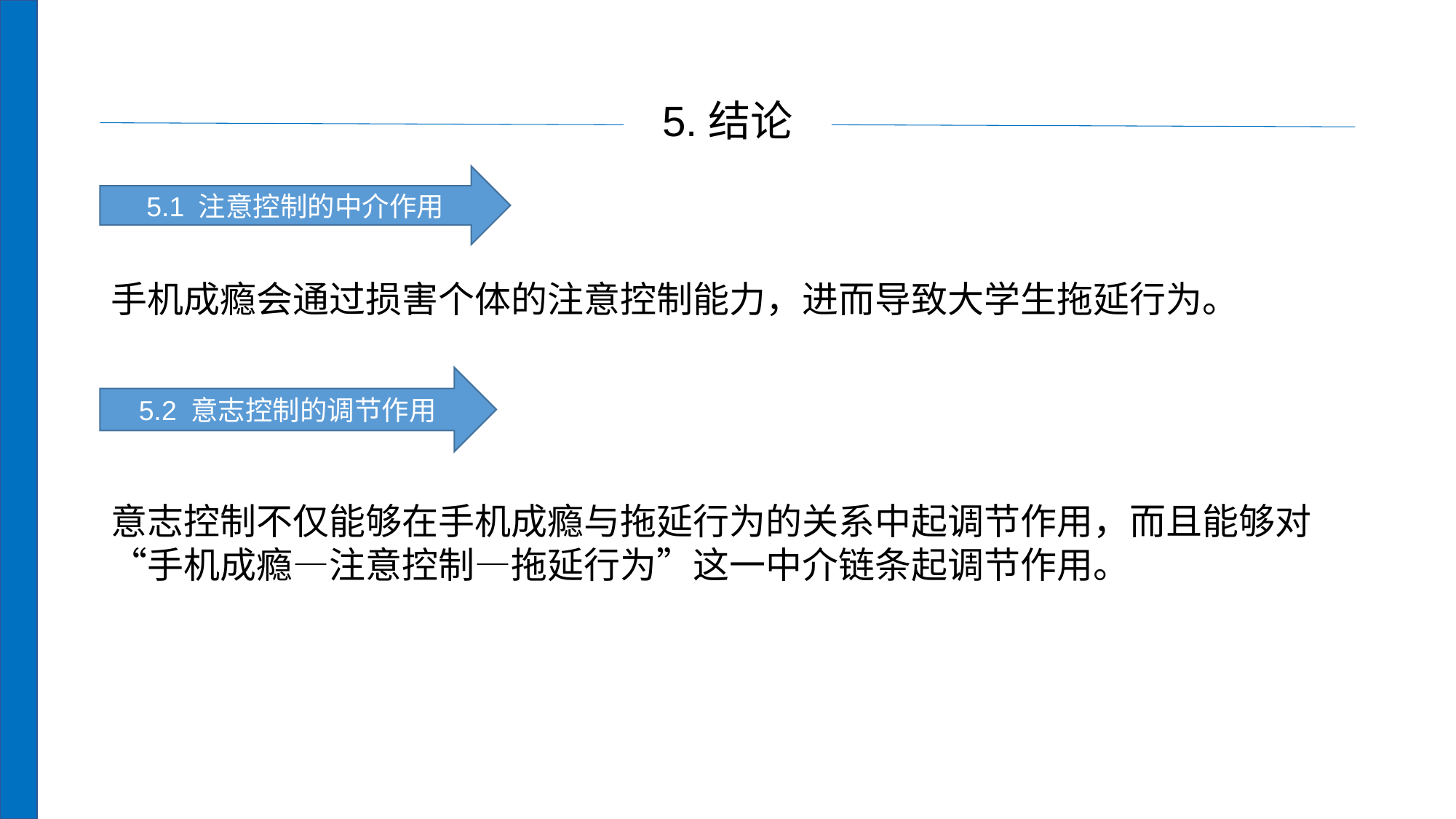

# 5.结论
5.1 注意控制的中介作用
手机成瘾会通过损害个体的注意控制能力，进而导致大学生拖延行为。
5.2 意志控制的调节作用
意志控制不仅能够在手机成瘾与拖延行为的关系中起调节作用，而且能够对“手机成瘾—注意控制—拖延行为”这一中介链条起调节作用。